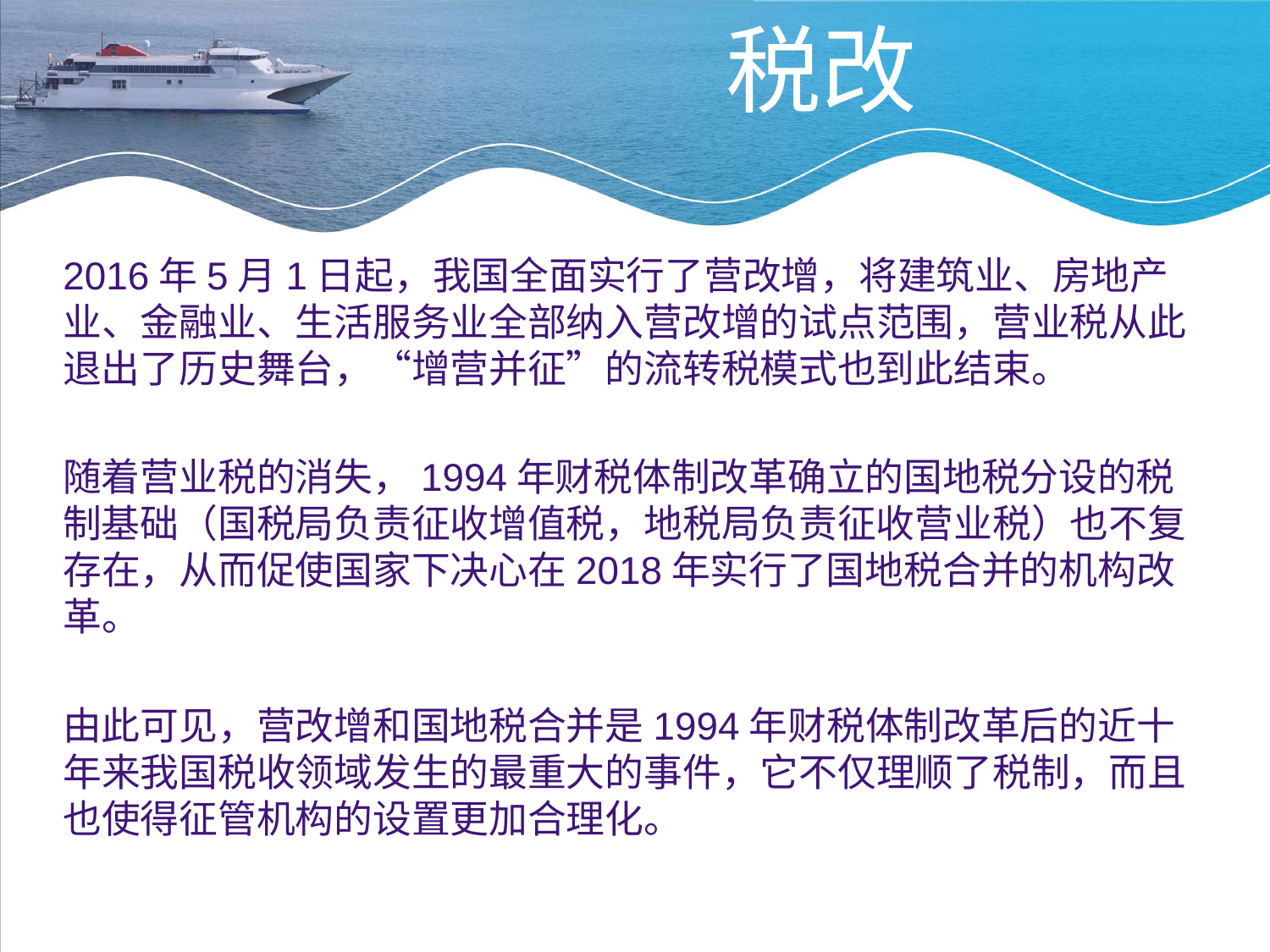

# 税改
2016年5月1日起，我国全面实行了营改增，将建筑业、房地产业、金融业、生活服务业全部纳入营改增的试点范围，营业税从此退出了历史舞台，“增营并征”的流转税模式也到此结束。

随着营业税的消失，1994年财税体制改革确立的国地税分设的税制基础（国税局负责征收增值税，地税局负责征收营业税）也不复存在，从而促使国家下决心在2018年实行了国地税合并的机构改革。

由此可见，营改增和国地税合并是1994年财税体制改革后的近十年来我国税收领域发生的最重大的事件，它不仅理顺了税制，而且也使得征管机构的设置更加合理化。